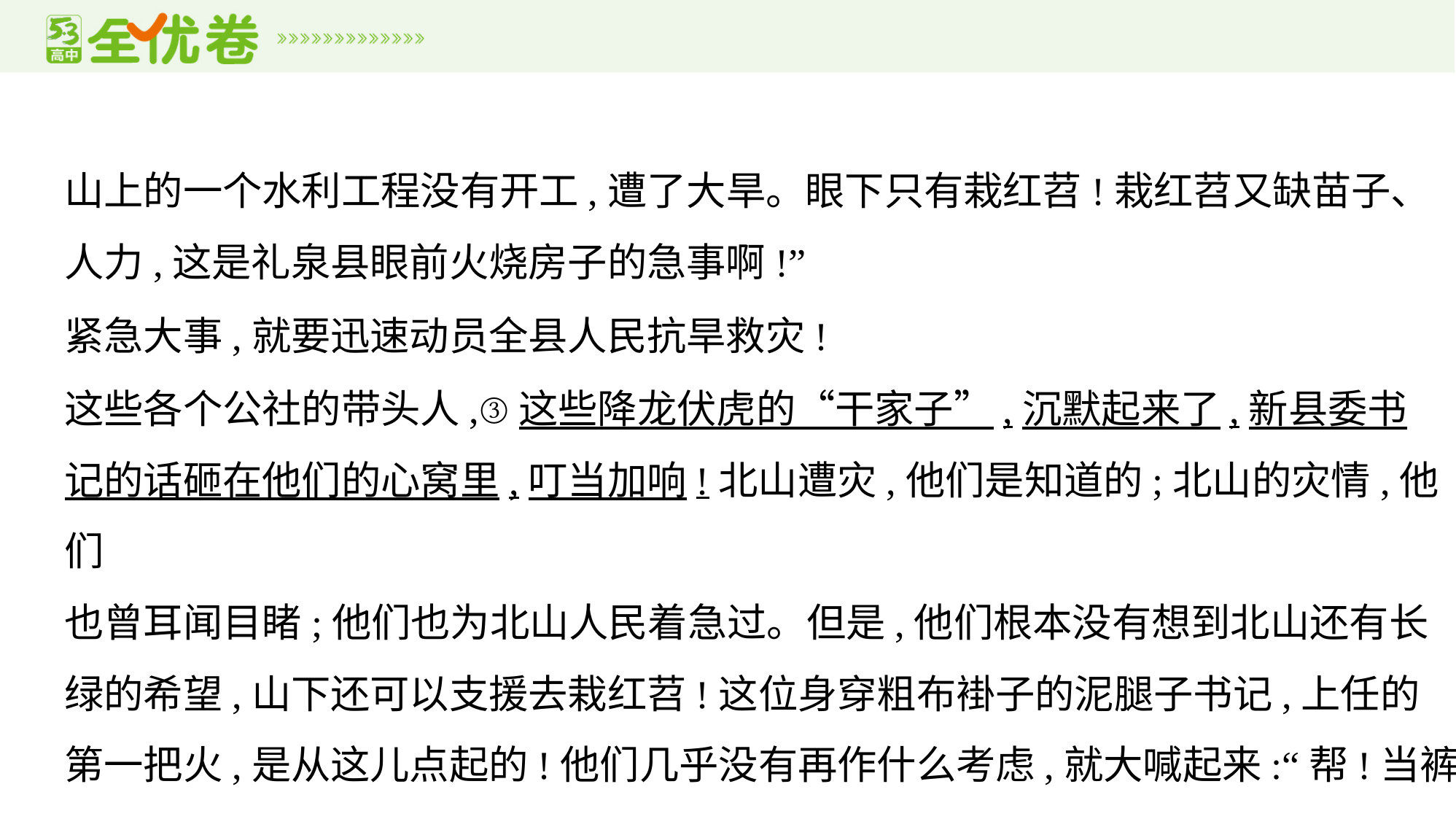

山上的一个水利工程没有开工,遭了大旱。眼下只有栽红苕!栽红苕又缺苗子、
人力,这是礼泉县眼前火烧房子的急事啊!”
紧急大事,就要迅速动员全县人民抗旱救灾!
这些各个公社的带头人,③这些降龙伏虎的“干家子”,沉默起来了,新县委书
记的话砸在他们的心窝里,叮当加响!北山遭灾,他们是知道的;北山的灾情,他们
也曾耳闻目睹;他们也为北山人民着急过。但是,他们根本没有想到北山还有长
绿的希望,山下还可以支援去栽红苕!这位身穿粗布褂子的泥腿子书记,上任的
第一把火,是从这儿点起的!他们几乎没有再作什么考虑,就大喊起来:“帮!当裤